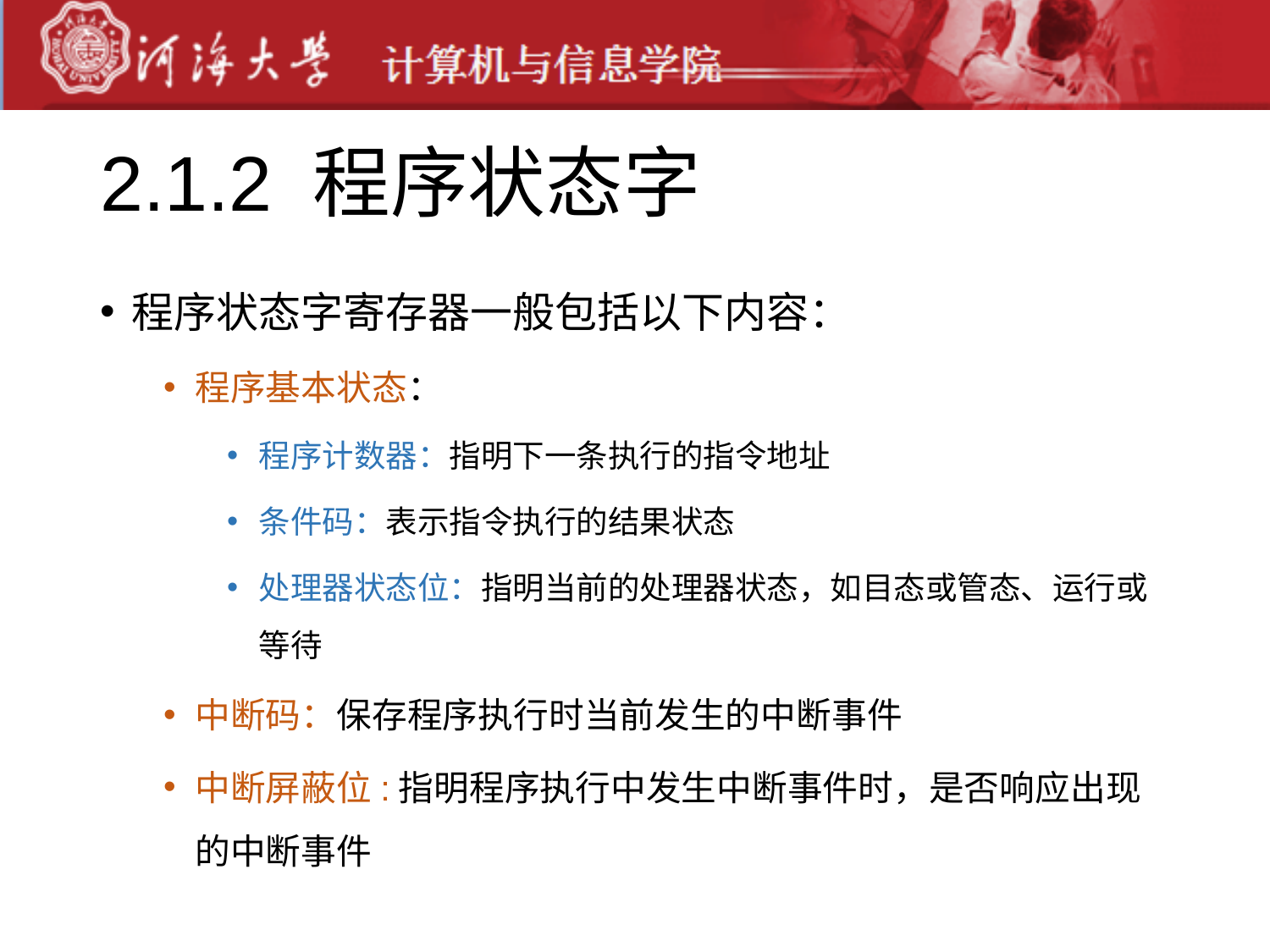

# 2.1.2 程序状态字
程序状态字寄存器一般包括以下内容：
程序基本状态：
程序计数器：指明下一条执行的指令地址
条件码：表示指令执行的结果状态
处理器状态位：指明当前的处理器状态，如目态或管态、运行或等待
中断码：保存程序执行时当前发生的中断事件
中断屏蔽位:指明程序执行中发生中断事件时，是否响应出现的中断事件